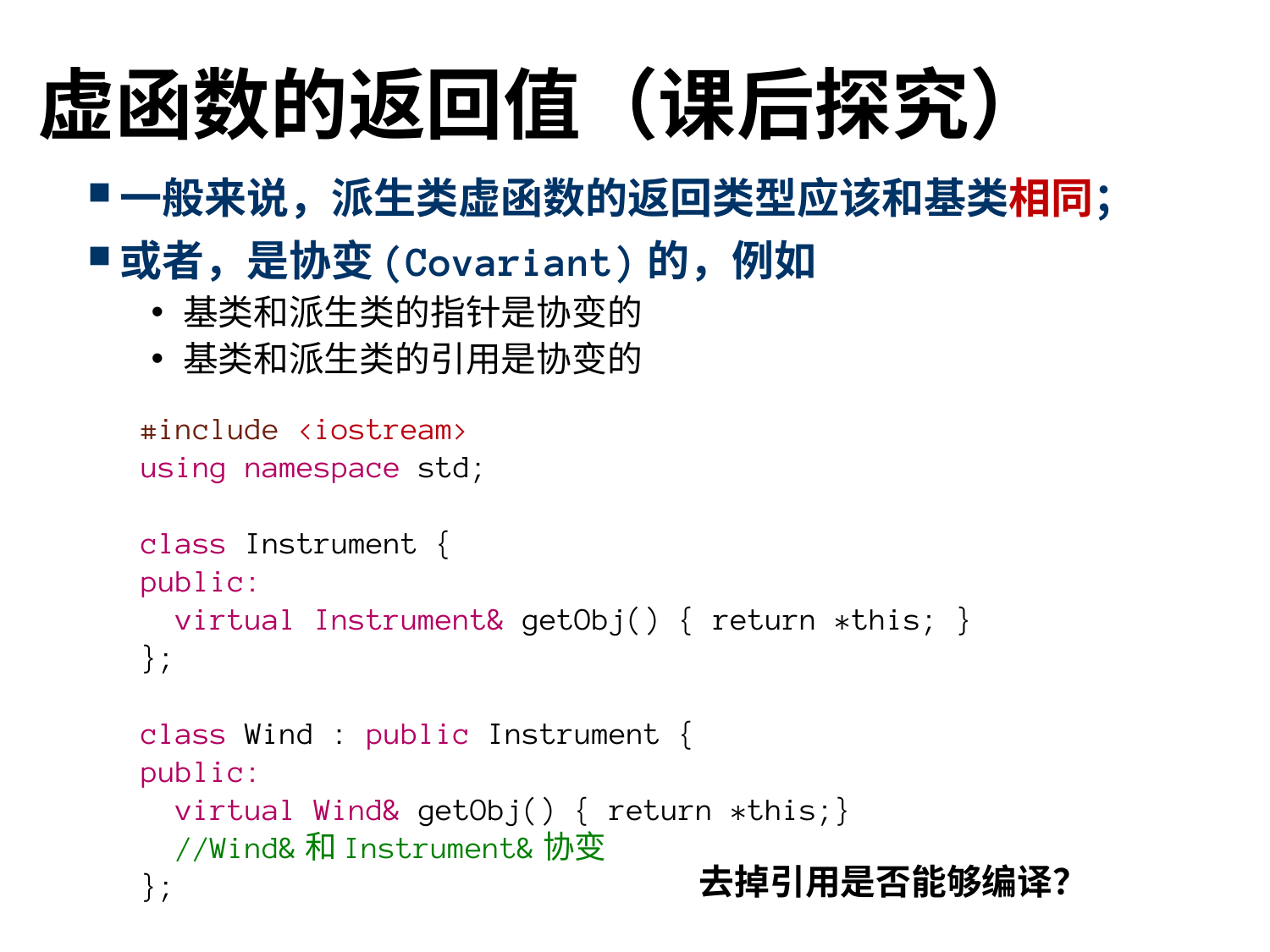

# 虚函数的返回值（课后探究）
一般来说，派生类虚函数的返回类型应该和基类相同；
或者，是协变(Covariant)的，例如
基类和派生类的指针是协变的
基类和派生类的引用是协变的

#include <iostream>
using namespace std;

class Instrument {
public:
  virtual Instrument& getObj() { return *this; }
};

class Wind : public Instrument {
public:
  virtual Wind& getObj() { return *this;}
  //Wind&和Instrument&协变
};
去掉引用是否能够编译？